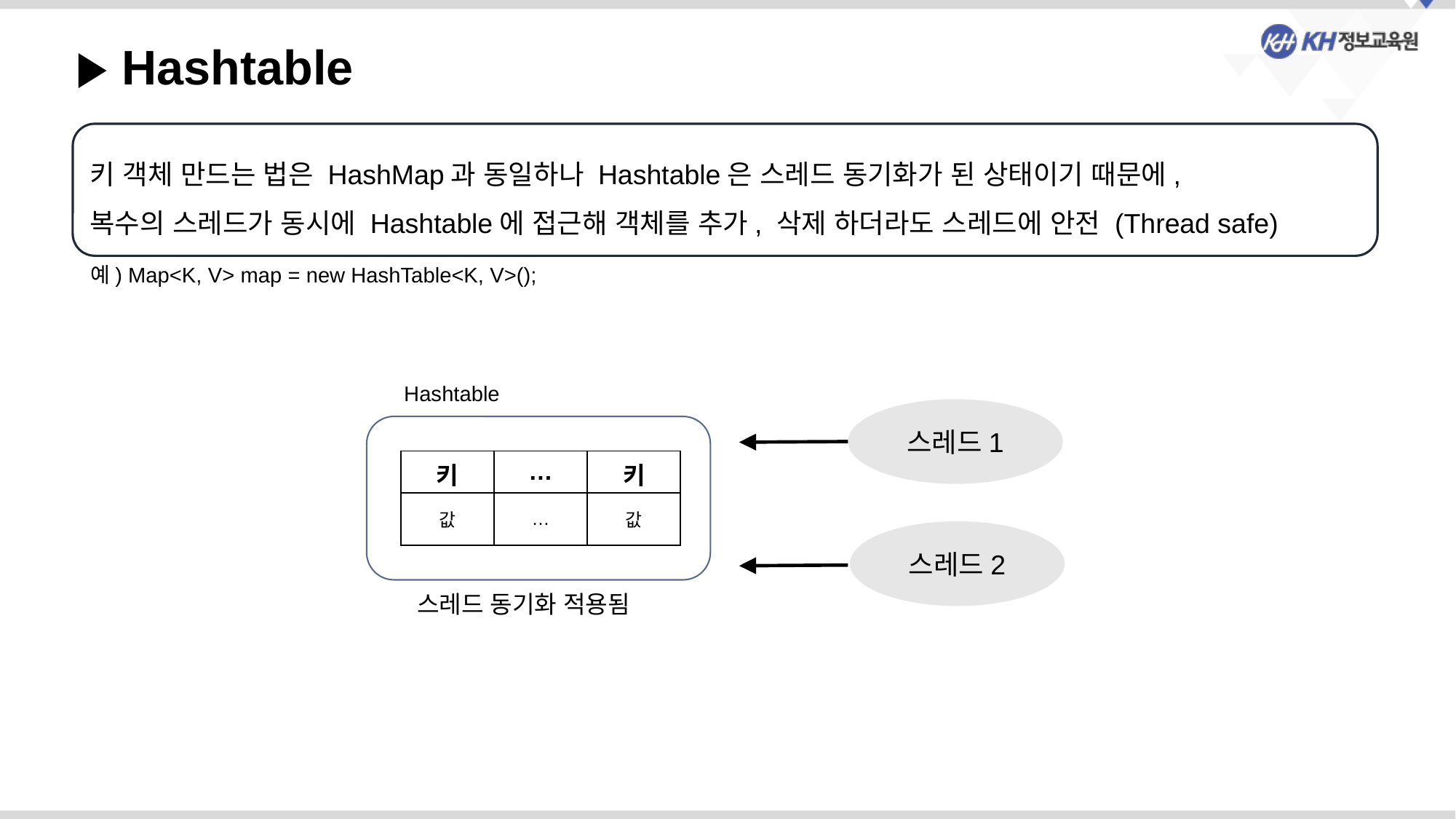

▶ Hashtable
키 객체 만드는 법은 HashMap과 동일하나 Hashtable은 스레드 동기화가 된 상태이기 때문에,
복수의 스레드가 동시에 Hashtable에 접근해 객체를 추가, 삭제 하더라도 스레드에 안전 (Thread safe)
예) Map<K, V> map = new HashTable<K, V>();
Hashtable
스레드1

| 키 | … | 키 |
| --- | --- | --- |
| 값 | … | 값 |
스레드2
스레드 동기화 적용됨